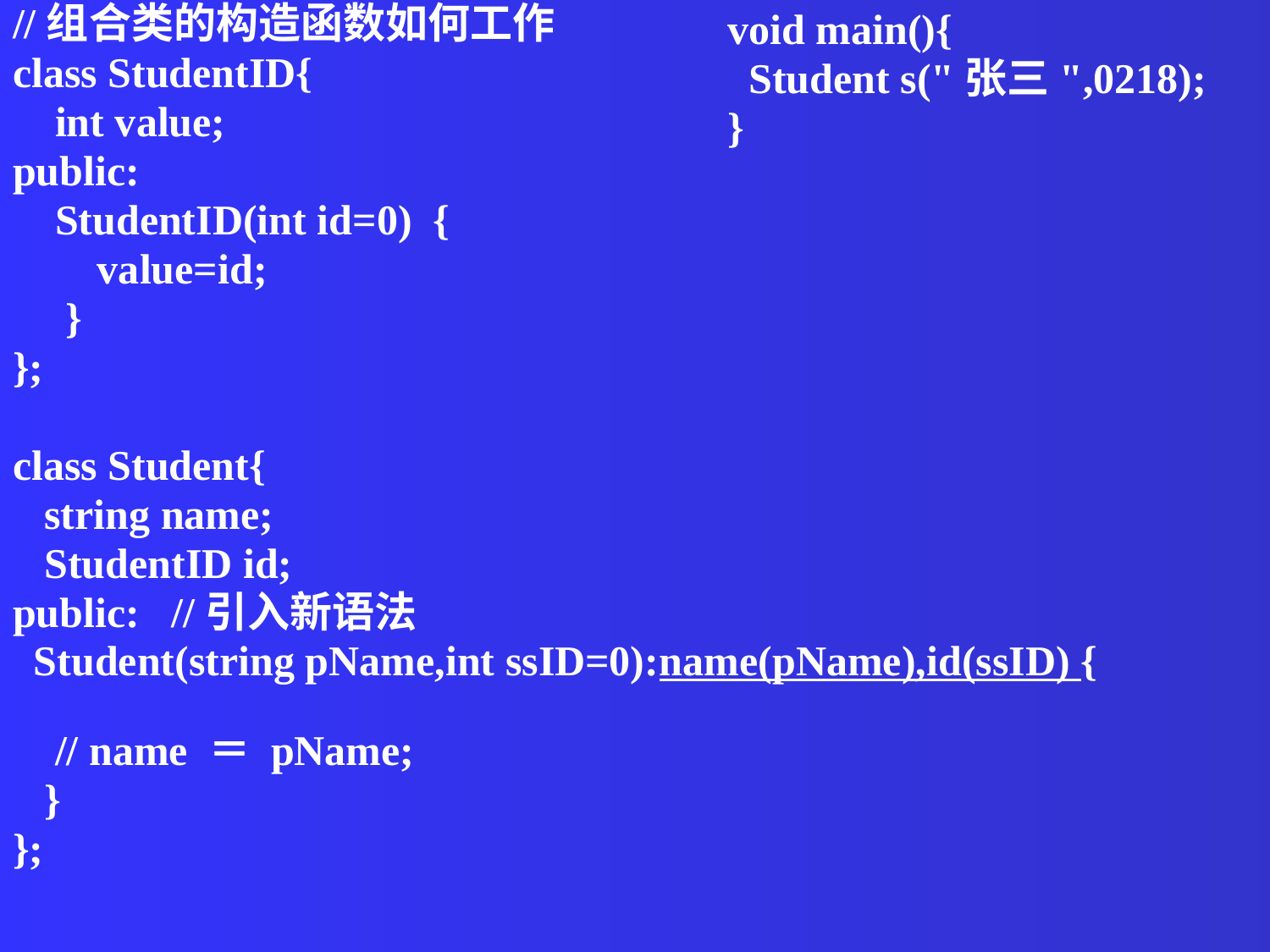

//组合类的构造函数如何工作
class StudentID{
    int value;
public:
    StudentID(int id=0)  {
        value=id;
     }
};

class Student{
   string name;
   StudentID id;
public:   //引入新语法
  Student(string pName,int ssID=0):name(pName),id(ssID) {
    // name ＝ pName;
   }
};
void main(){
  Student s("张三",0218);
}